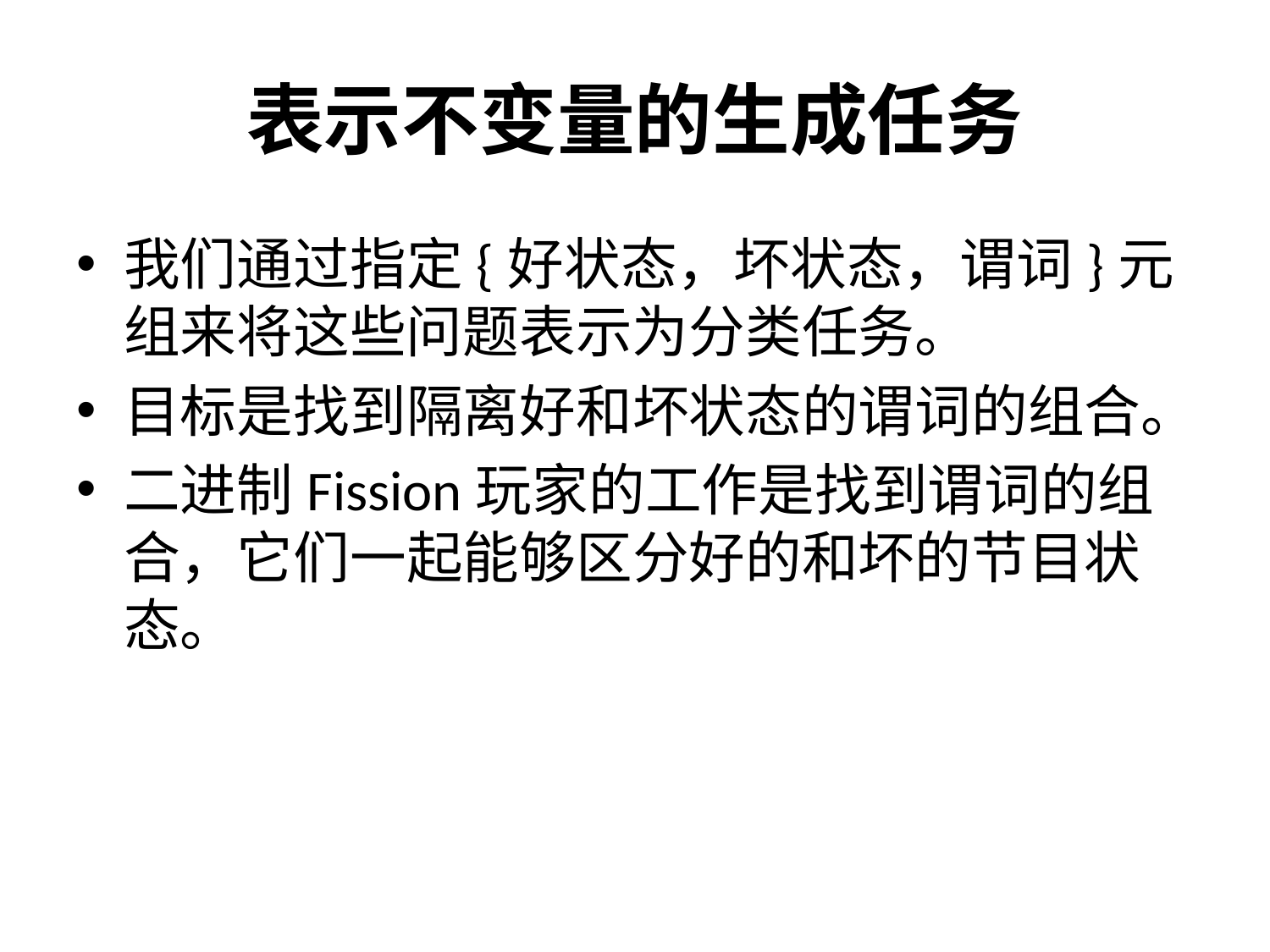

# 表示不变量的生成任务
我们通过指定{好状态，坏状态，谓词}元组来将这些问题表示为分类任务。
目标是找到隔离好和坏状态的谓词的组合。
二进制Fission玩家的工作是找到谓词的组合，它们一起能够区分好的和坏的节目状态。